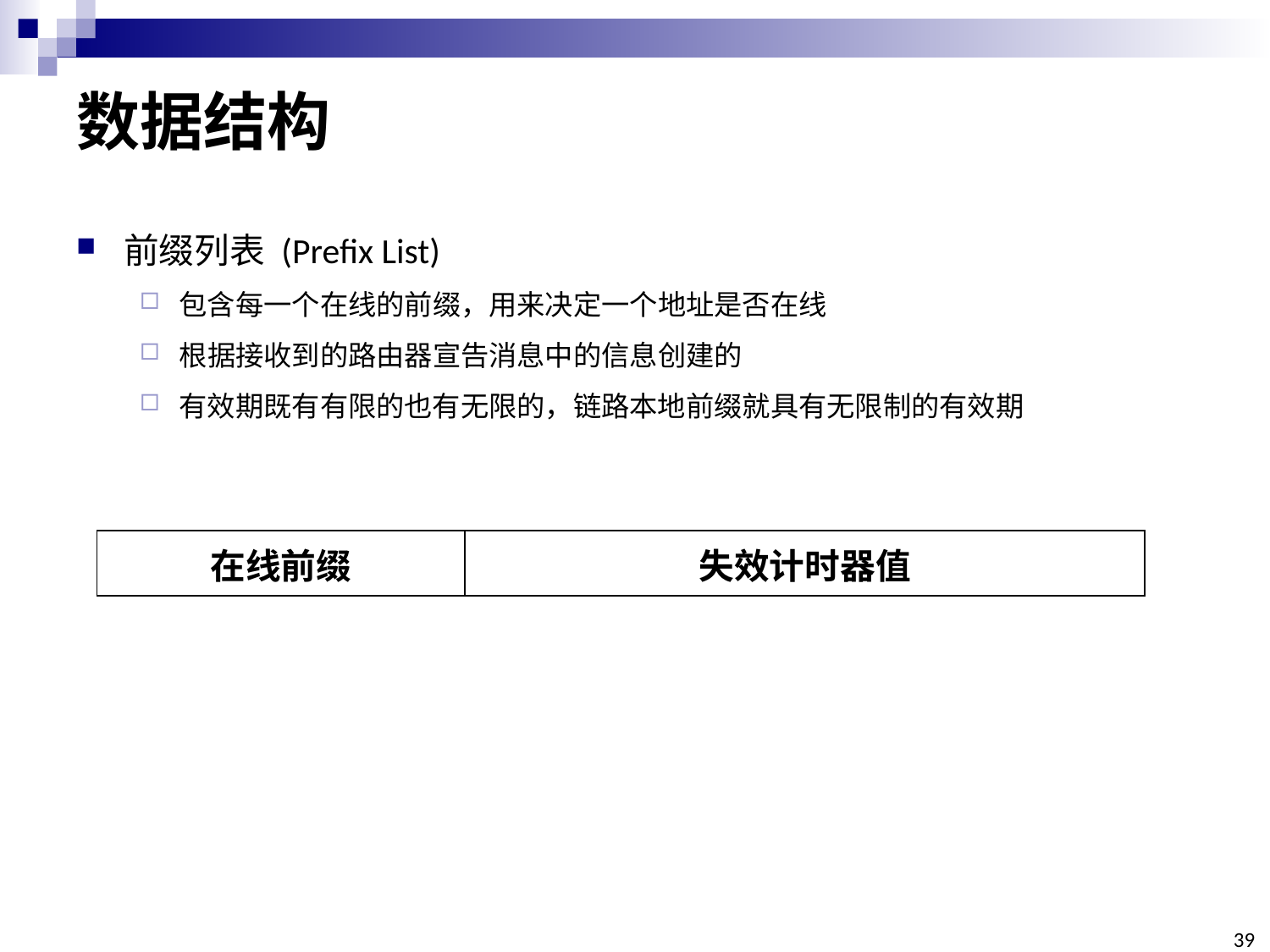

# 数据结构
前缀列表 (Prefix List)
包含每一个在线的前缀，用来决定一个地址是否在线
根据接收到的路由器宣告消息中的信息创建的
有效期既有有限的也有无限的，链路本地前缀就具有无限制的有效期
| 在线前缀 | 失效计时器值 |
| --- | --- |
39